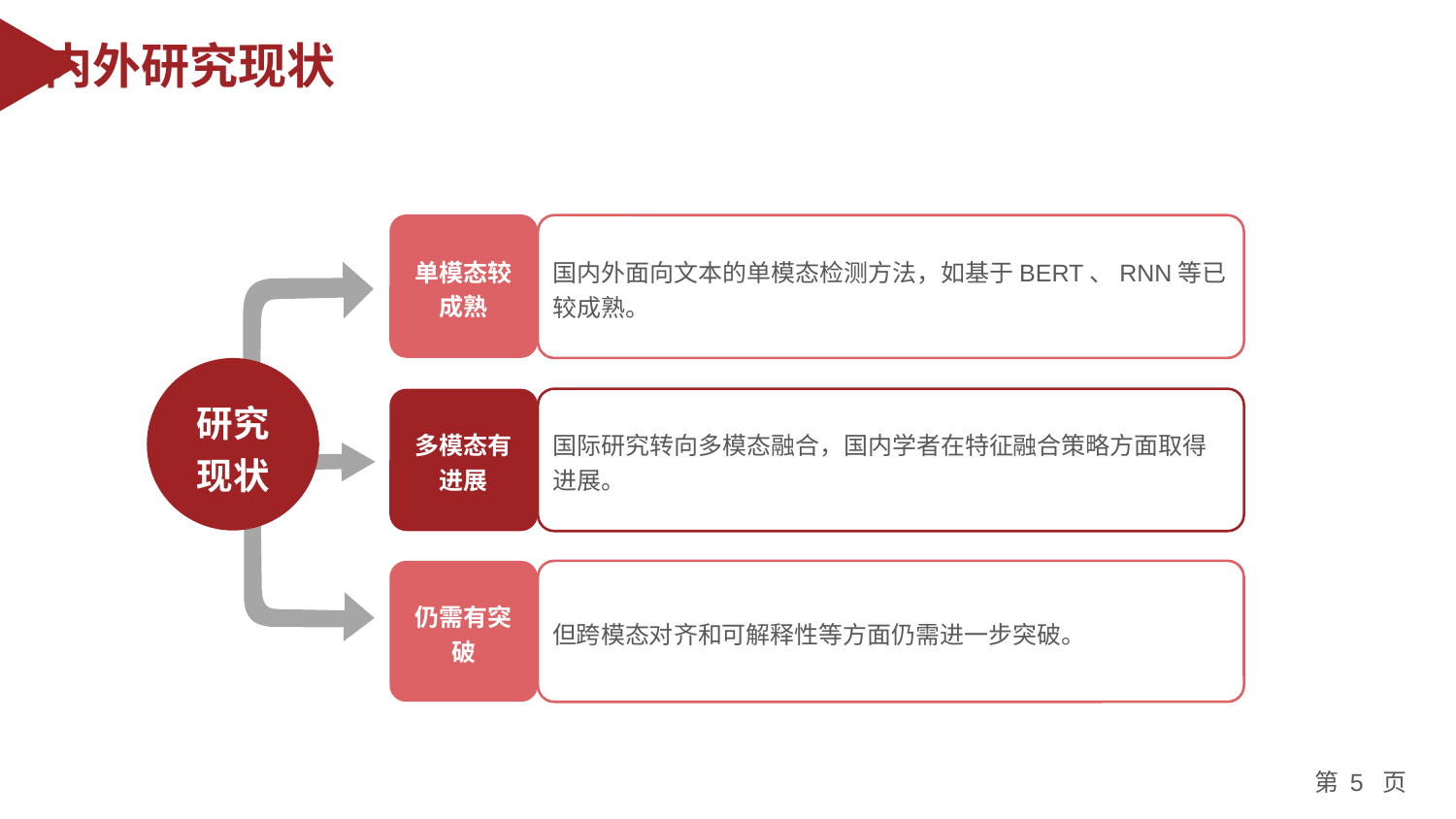

国内外研究现状
单模态较成熟
国内外面向文本的单模态检测方法，如基于BERT、RNN等已较成熟。

研究现状

多模态有进展
国际研究转向多模态融合，国内学者在特征融合策略方面取得进展。

仍需有突破
但跨模态对齐和可解释性等方面仍需进一步突破。